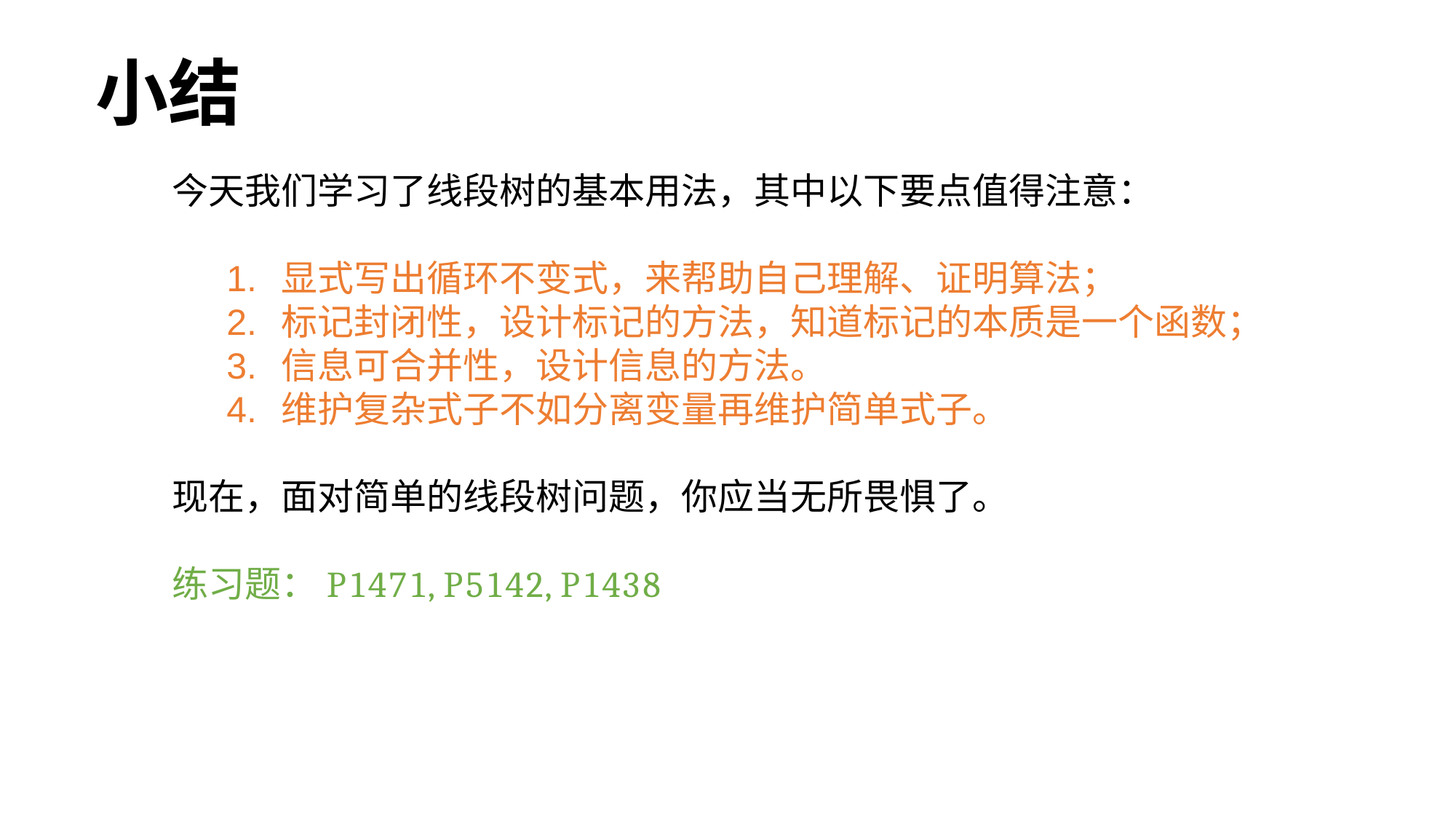

小结
今天我们学习了线段树的基本用法，其中以下要点值得注意：

显式写出循环不变式，来帮助自己理解、证明算法；
标记封闭性，设计标记的方法，知道标记的本质是一个函数；
信息可合并性，设计信息的方法。
维护复杂式子不如分离变量再维护简单式子。

现在，面对简单的线段树问题，你应当无所畏惧了。

练习题：P1471, P5142, P1438